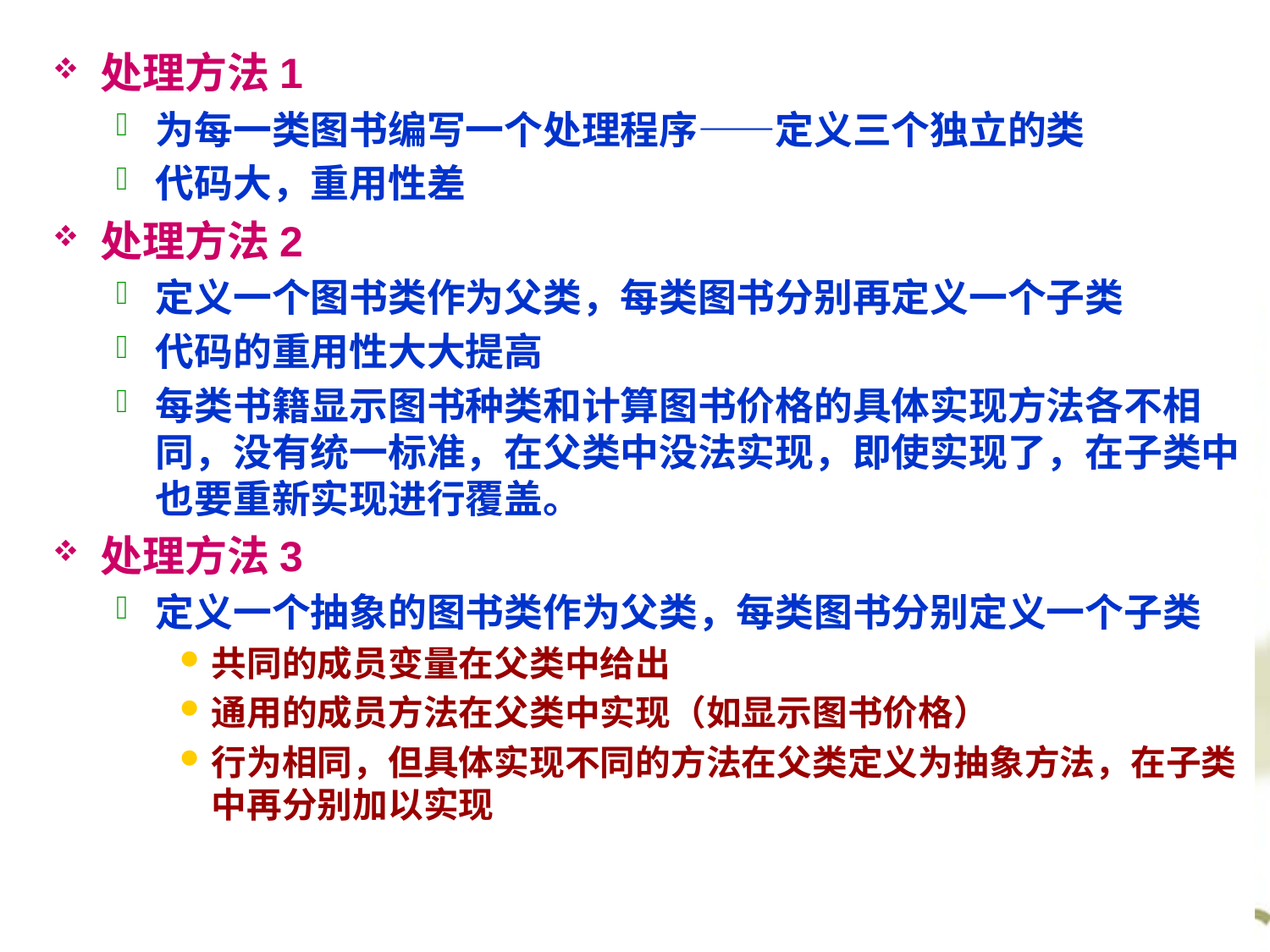

处理方法1
为每一类图书编写一个处理程序——定义三个独立的类
代码大，重用性差
处理方法2
定义一个图书类作为父类，每类图书分别再定义一个子类
代码的重用性大大提高
每类书籍显示图书种类和计算图书价格的具体实现方法各不相同，没有统一标准，在父类中没法实现，即使实现了，在子类中也要重新实现进行覆盖。
处理方法3
定义一个抽象的图书类作为父类，每类图书分别定义一个子类
共同的成员变量在父类中给出
通用的成员方法在父类中实现（如显示图书价格）
行为相同，但具体实现不同的方法在父类定义为抽象方法，在子类中再分别加以实现